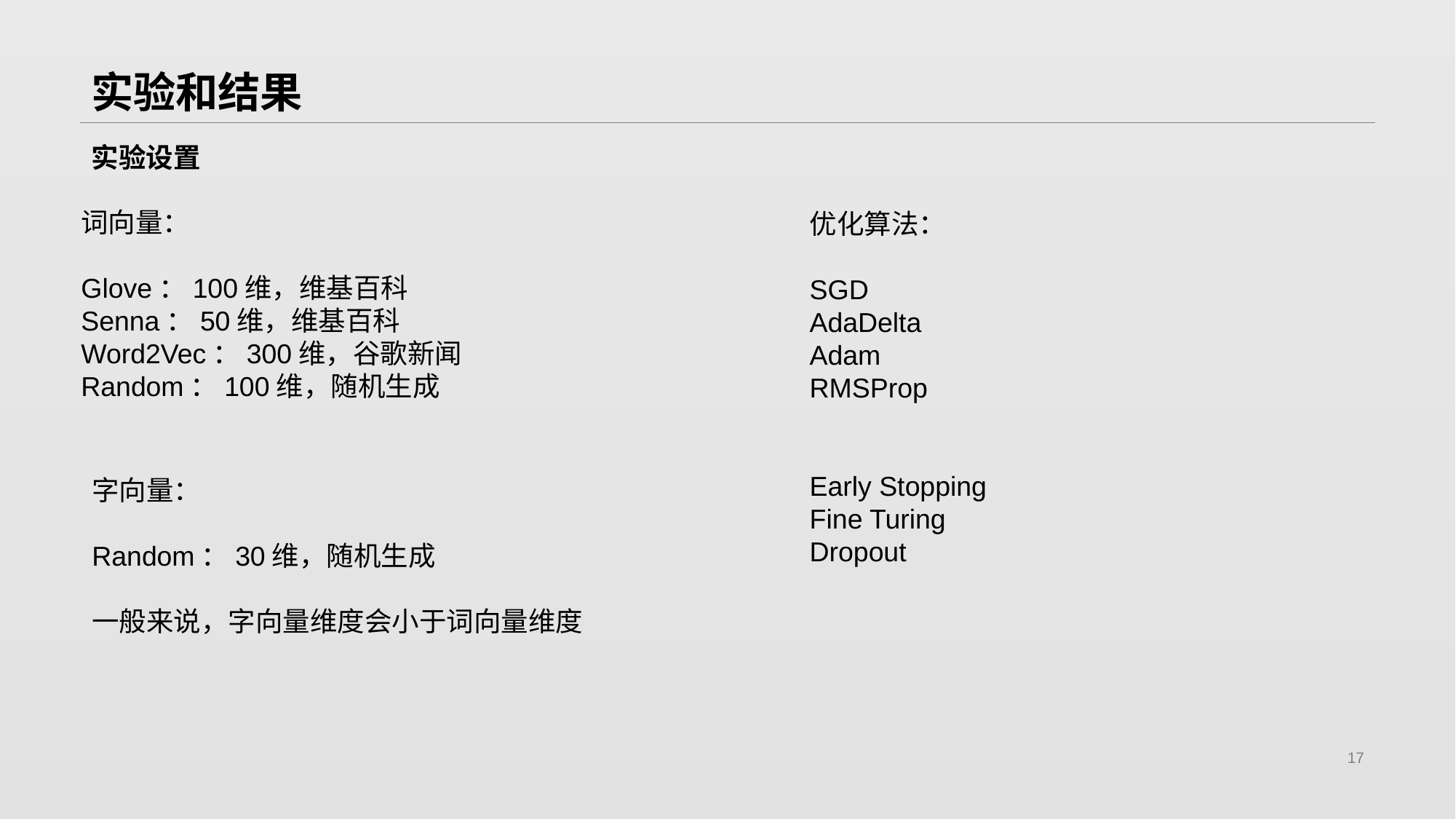

# 实验和结果
实验设置
词向量：

Glove：100维，维基百科
Senna：50维，维基百科
Word2Vec：300维，谷歌新闻
Random：100维，随机生成
优化算法：

SGD
AdaDelta
Adam
RMSProp

Early Stopping
Fine Turing
Dropout

字向量：

Random：30维，随机生成

一般来说，字向量维度会小于词向量维度
17